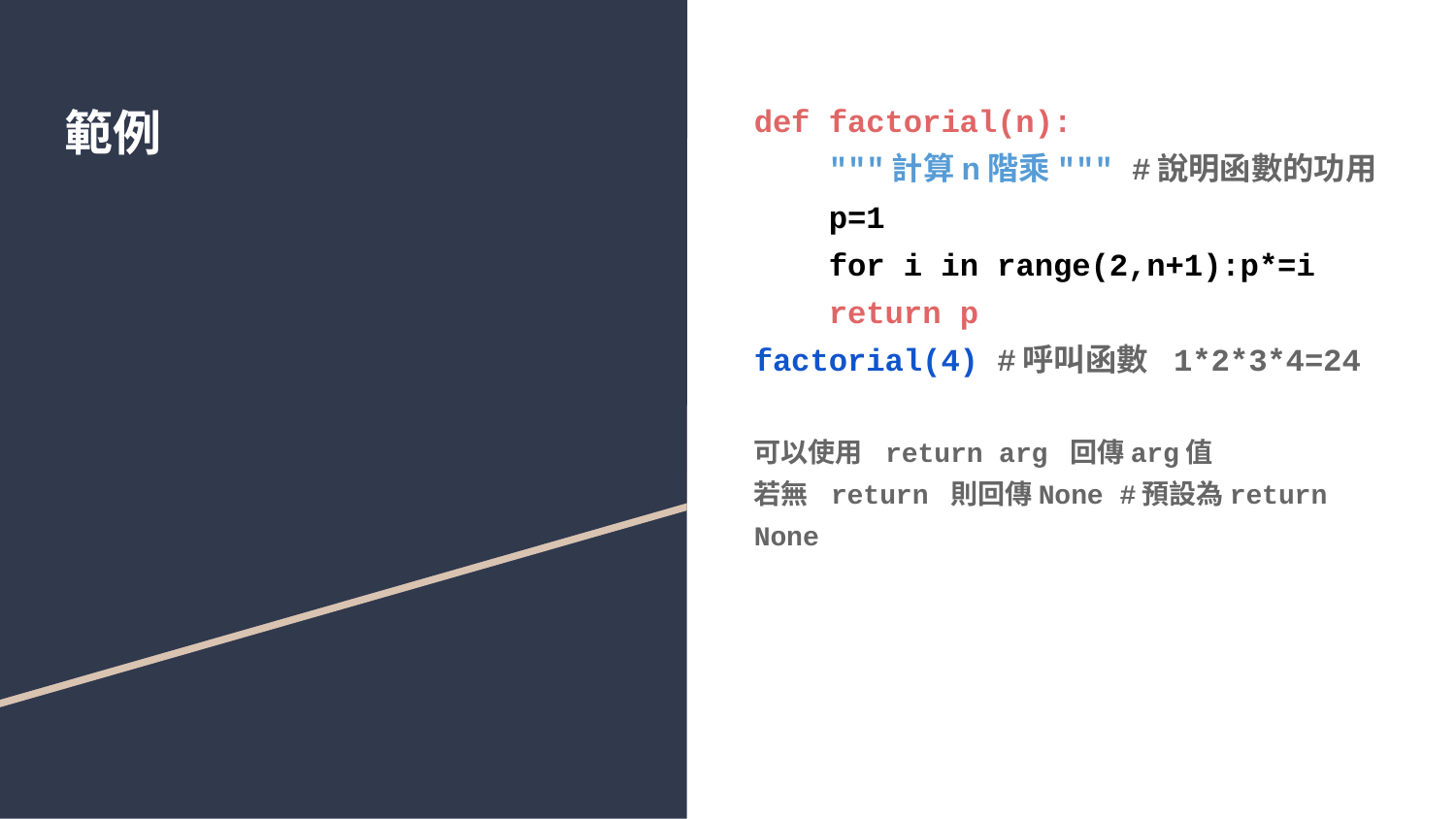

# 範例

def factorial(n):
    """計算n階乘""" #說明函數的功用
    p=1
    for i in range(2,n+1):p*=i
    return p
factorial(4) #呼叫函數 1*2*3*4=24

可以使用 return arg 回傳arg值
若無 return 則回傳None #預設為return None